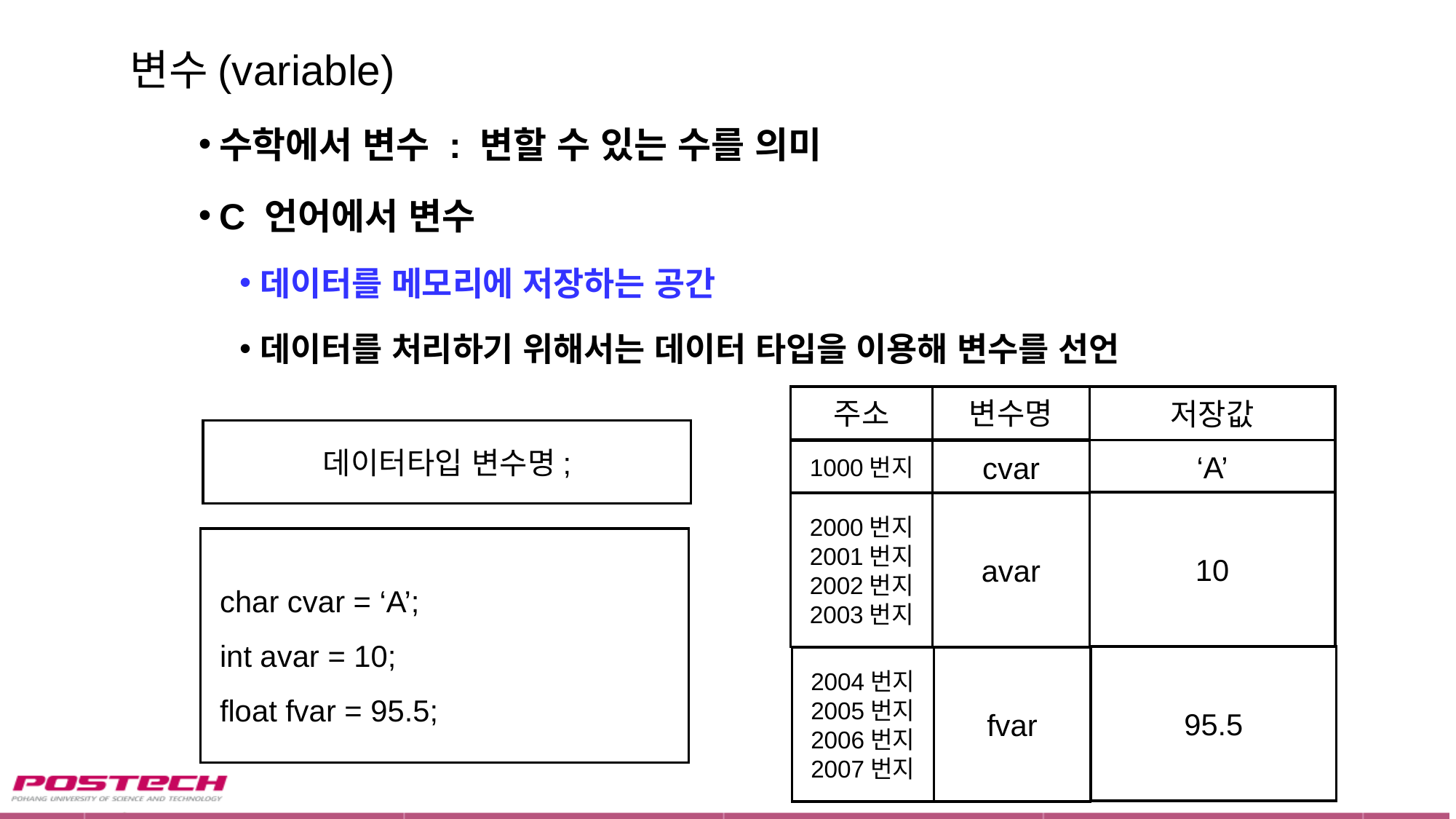

# 변수(variable)
수학에서 변수 : 변할 수 있는 수를 의미
C 언어에서 변수
데이터를 메모리에 저장하는 공간
데이터를 처리하기 위해서는 데이터 타입을 이용해 변수를 선언

주소
변수명
저장값
데이터타입 변수명;
‘A’
1000번지
cvar
10
2000번지
2001번지
2002번지
2003번지
avar
 char cvar = ‘A’;
 int avar = 10;
 float fvar = 95.5;
95.5
2004번지
2005번지
2006번지
2007번지
fvar